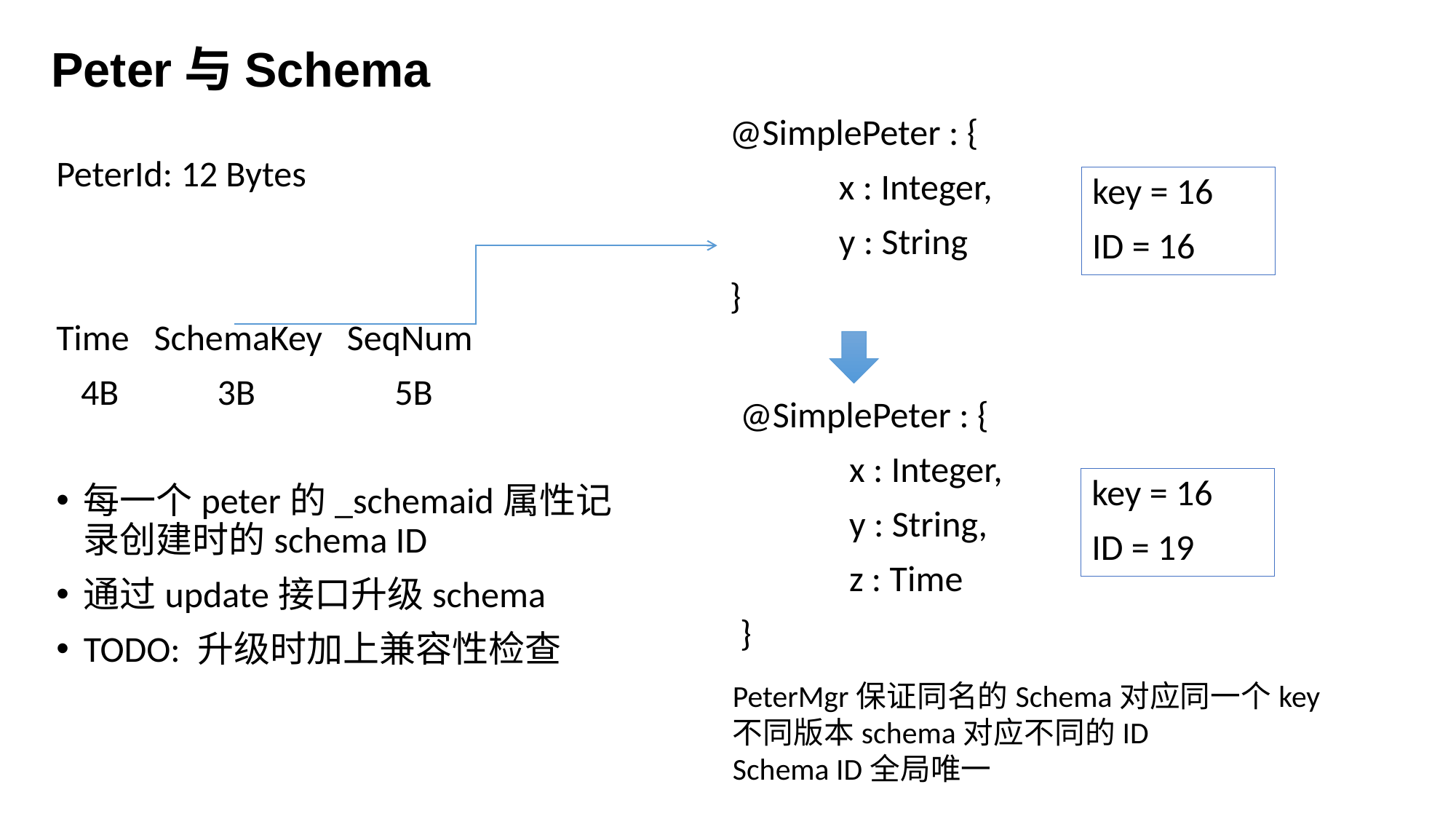

Peter与Schema
@SimplePeter : {
	x : Integer,
	y : String
}
PeterId: 12 Bytes

Time   SchemaKey   SeqNum
   4B            3B                 5B

每一个peter的_schemaid属性记录创建时的schema ID
通过update接口升级schema
TODO: 升级时加上兼容性检查

key = 16
ID = 16

@SimplePeter : {
	x : Integer,
	y : String,
	z : Time
}
key = 16
ID = 19
PeterMgr保证同名的Schema对应同一个key
不同版本schema对应不同的ID
Schema ID全局唯一